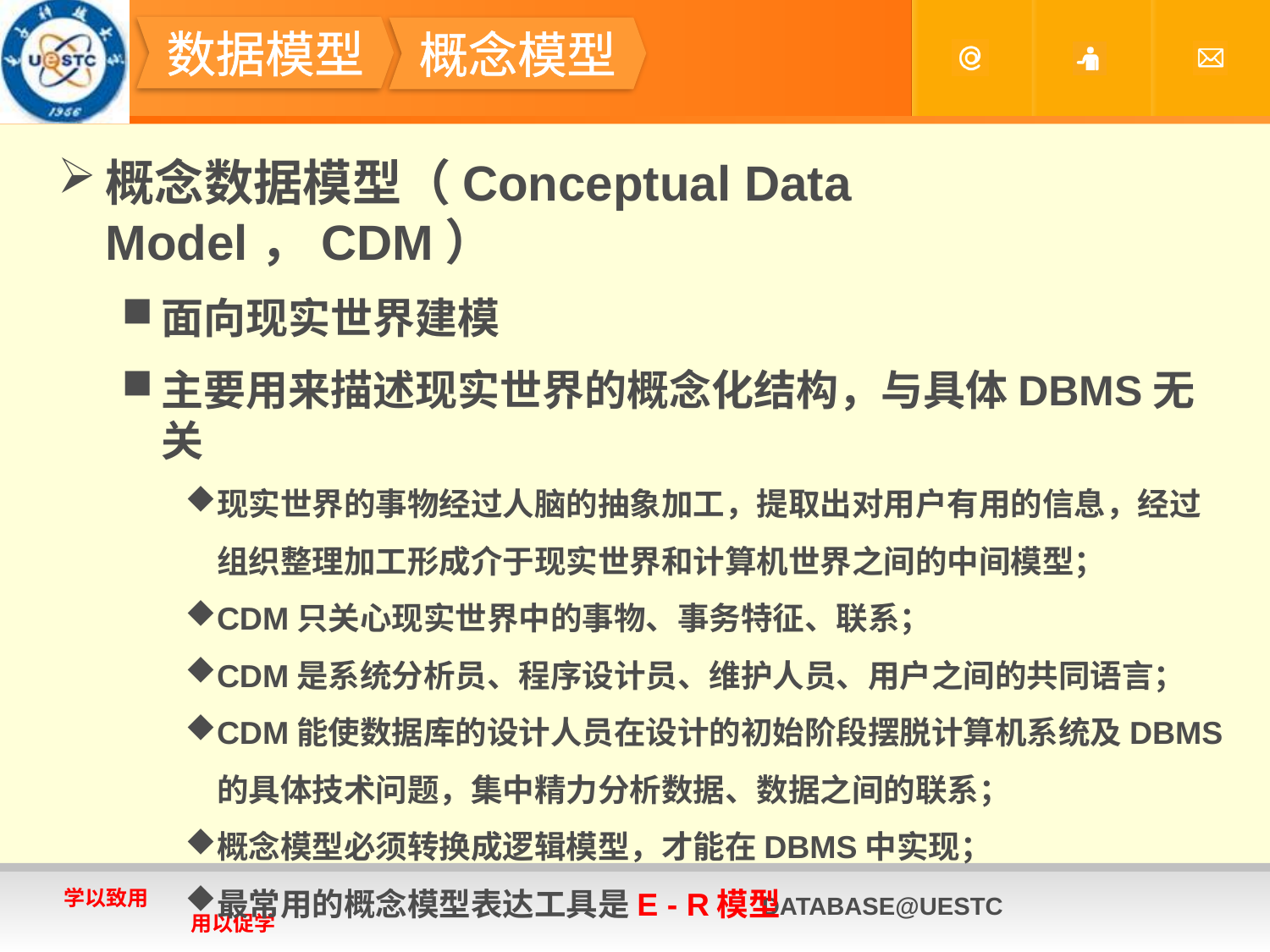

#
数据模型
概念模型
概念数据模型（Conceptual Data Model，CDM）
面向现实世界建模
主要用来描述现实世界的概念化结构，与具体DBMS无关
现实世界的事物经过人脑的抽象加工，提取出对用户有用的信息，经过组织整理加工形成介于现实世界和计算机世界之间的中间模型；
CDM只关心现实世界中的事物、事务特征、联系；
CDM是系统分析员、程序设计员、维护人员、用户之间的共同语言；
CDM能使数据库的设计人员在设计的初始阶段摆脱计算机系统及DBMS的具体技术问题，集中精力分析数据、数据之间的联系；
概念模型必须转换成逻辑模型，才能在DBMS中实现；
最常用的概念模型表达工具是E - R模型